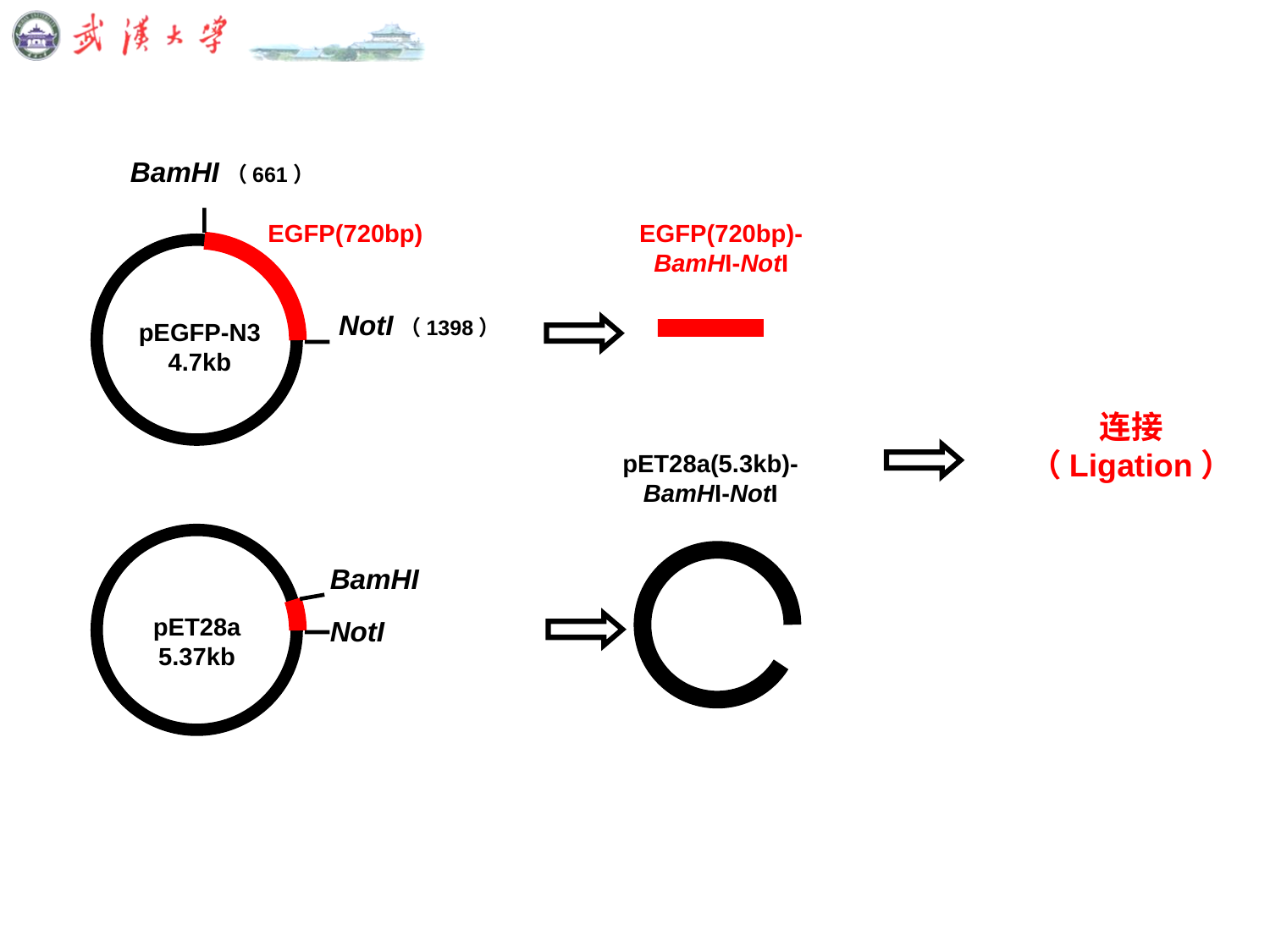

BamHI（661）

EGFP(720bp)
EGFP(720bp)-BamHI-NotI

NotI（1398）
pEGFP-N3
4.7kb

连接
（Ligation）
pET28a(5.3kb)-BamHI-NotI

BamHI

pET28a
5.37kb
NotI